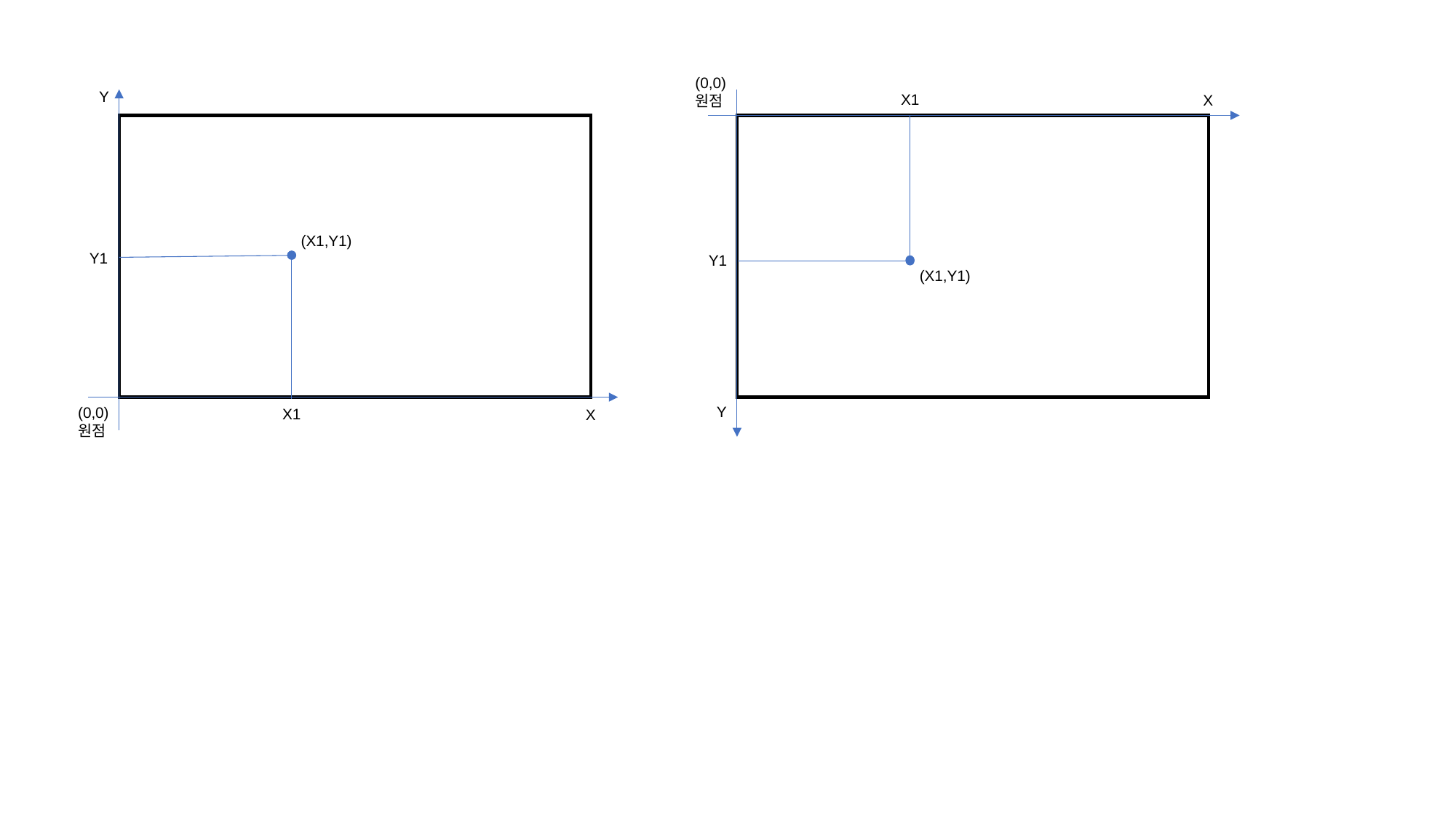

(0,0)
원점
Y
X1
X

(X1,Y1)
Y1
Y1
(X1,Y1)
Y
(0,0)
원점
X1
X